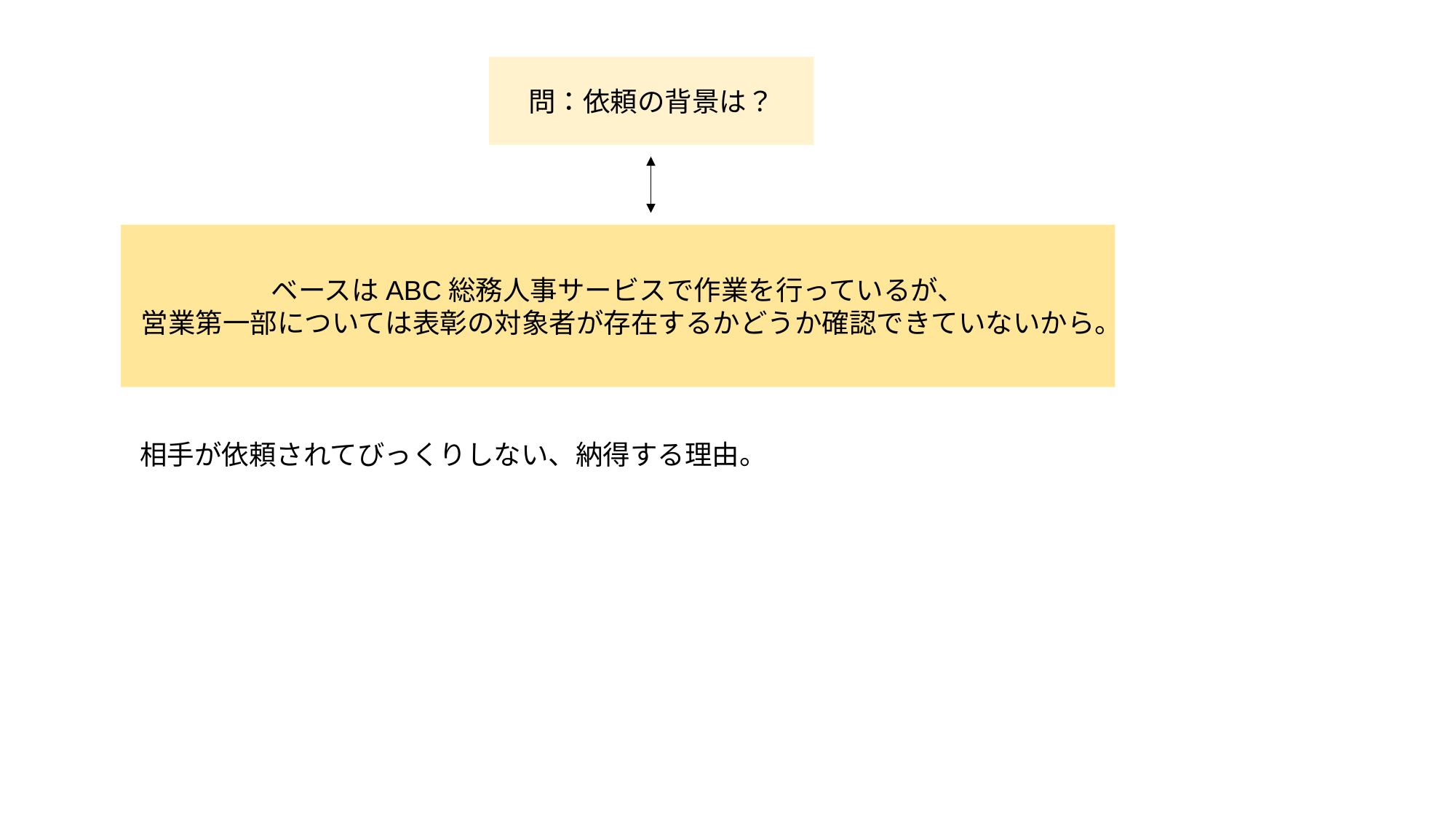

問：依頼の背景は？
ベースはABC総務人事サービスで作業を行っているが、
営業第一部については表彰の対象者が存在するかどうか確認できていないから。
相手が依頼されてびっくりしない、納得する理由。